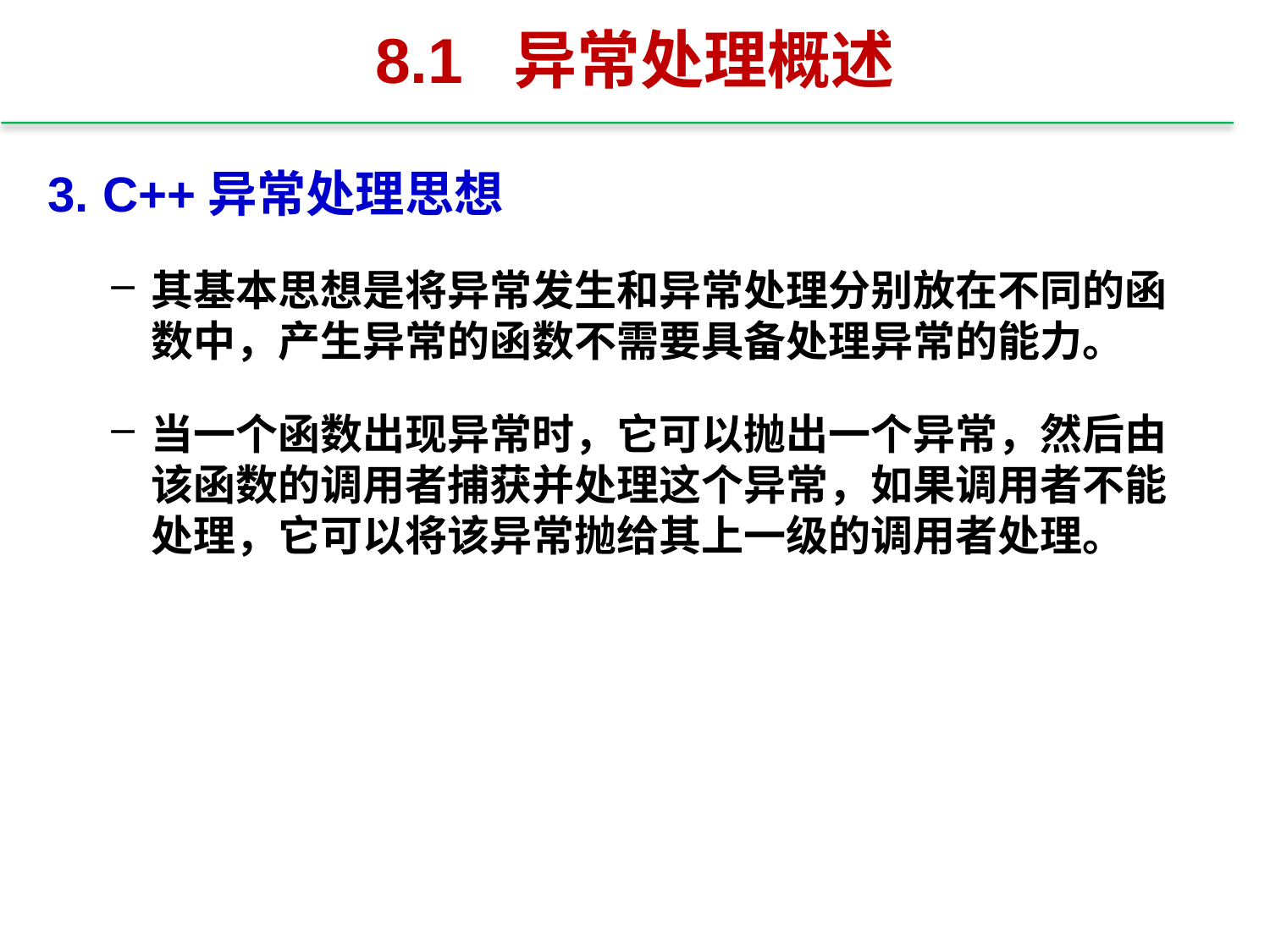

# 8.1  异常处理概述
3. C++异常处理思想
其基本思想是将异常发生和异常处理分别放在不同的函数中，产生异常的函数不需要具备处理异常的能力。
当一个函数出现异常时，它可以抛出一个异常，然后由该函数的调用者捕获并处理这个异常，如果调用者不能处理，它可以将该异常抛给其上一级的调用者处理。